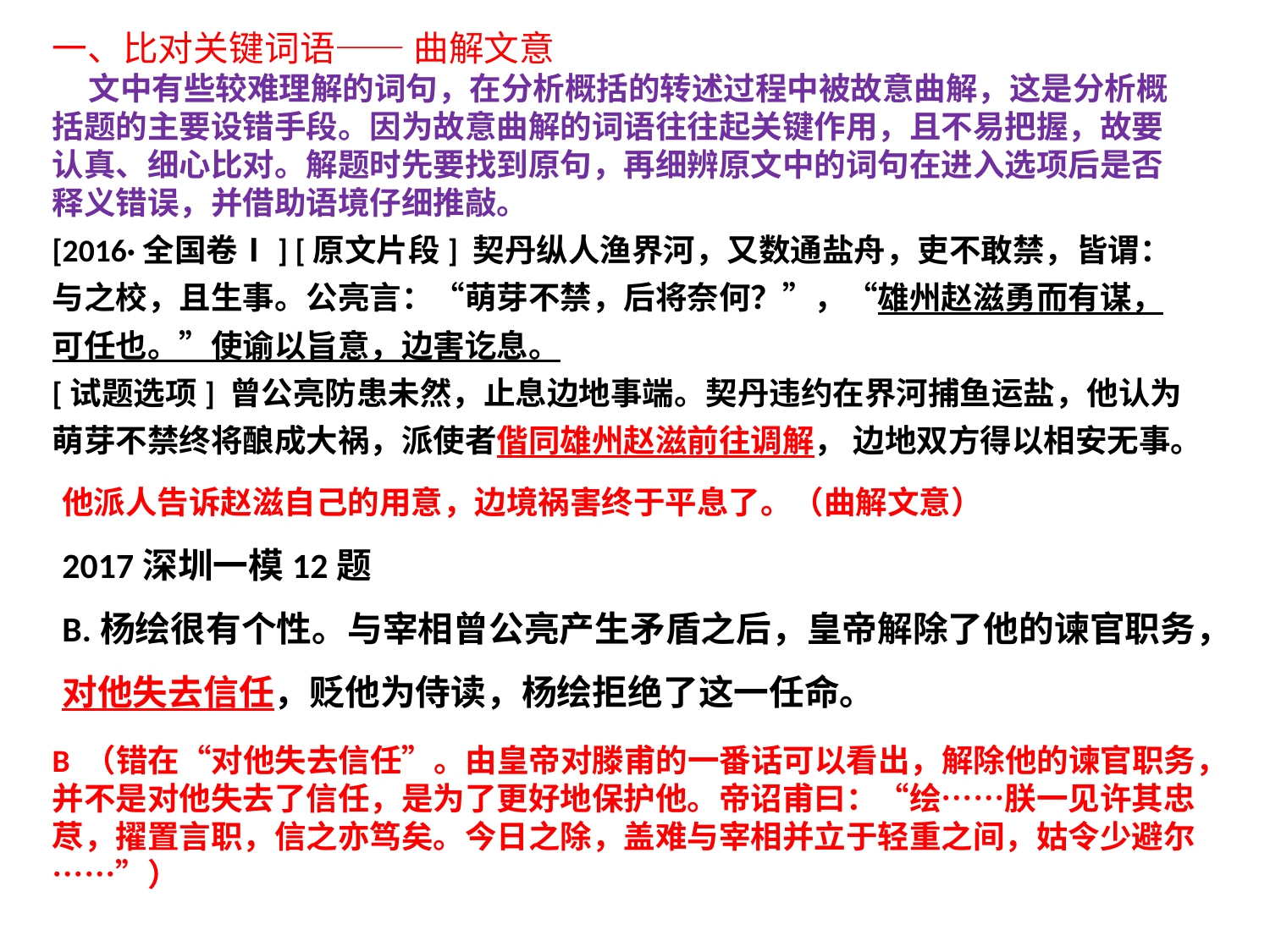

一、比对关键词语—— 曲解文意
    文中有些较难理解的词句，在分析概括的转述过程中被故意曲解，这是分析概括题的主要设错手段。因为故意曲解的词语往往起关键作用，且不易把握，故要认真、细心比对。解题时先要找到原句，再细辨原文中的词句在进入选项后是否释义错误，并借助语境仔细推敲。
[2016·全国卷Ⅰ] [原文片段] 契丹纵人渔界河，又数通盐舟，吏不敢禁，皆谓：与之校，且生事。公亮言：“萌芽不禁，后将奈何？”，“雄州赵滋勇而有谋，可任也。”使谕以旨意，边害讫息。
[试题选项] 曾公亮防患未然，止息边地事端。契丹违约在界河捕鱼运盐，他认为萌芽不禁终将酿成大祸，派使者偕同雄州赵滋前往调解， 边地双方得以相安无事。

他派人告诉赵滋自己的用意，边境祸害终于平息了。（曲解文意）
2017深圳一模12题
B.杨绘很有个性。与宰相曾公亮产生矛盾之后，皇帝解除了他的谏官职务，对他失去信任，贬他为侍读，杨绘拒绝了这一任命。

B （错在“对他失去信任”。由皇帝对滕甫的一番话可以看出，解除他的谏官职务，并不是对他失去了信任，是为了更好地保护他。帝诏甫曰：“绘……朕一见许其忠荩，擢置言职，信之亦笃矣。今日之除，盖难与宰相并立于轻重之间，姑令少避尔……”）